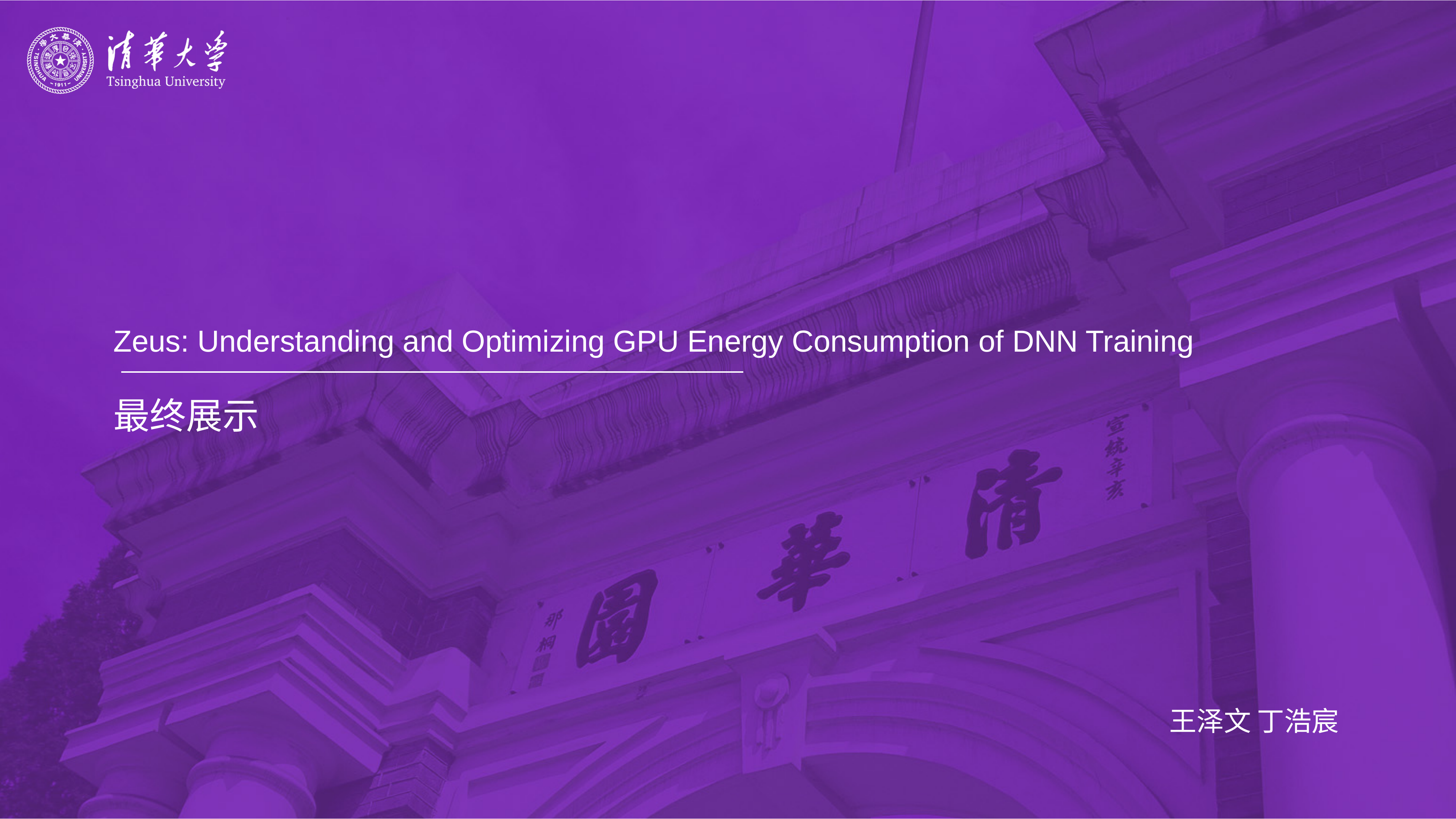

# Zeus: Understanding and Optimizing GPU Energy Consumption of DNN Training
最终展示
王泽文 丁浩宸